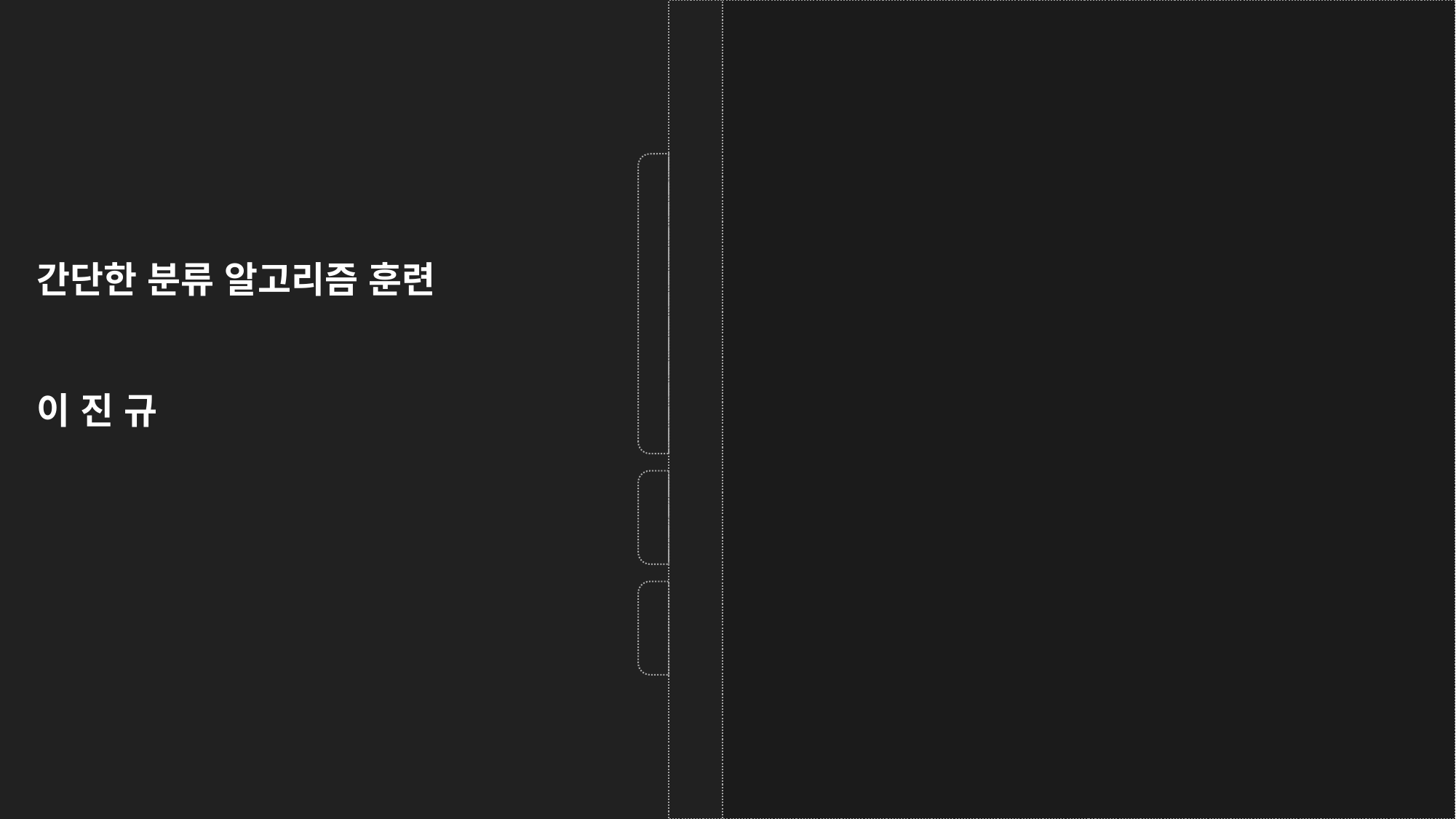

간단한 분류 알고리즘 훈련

이 진 규